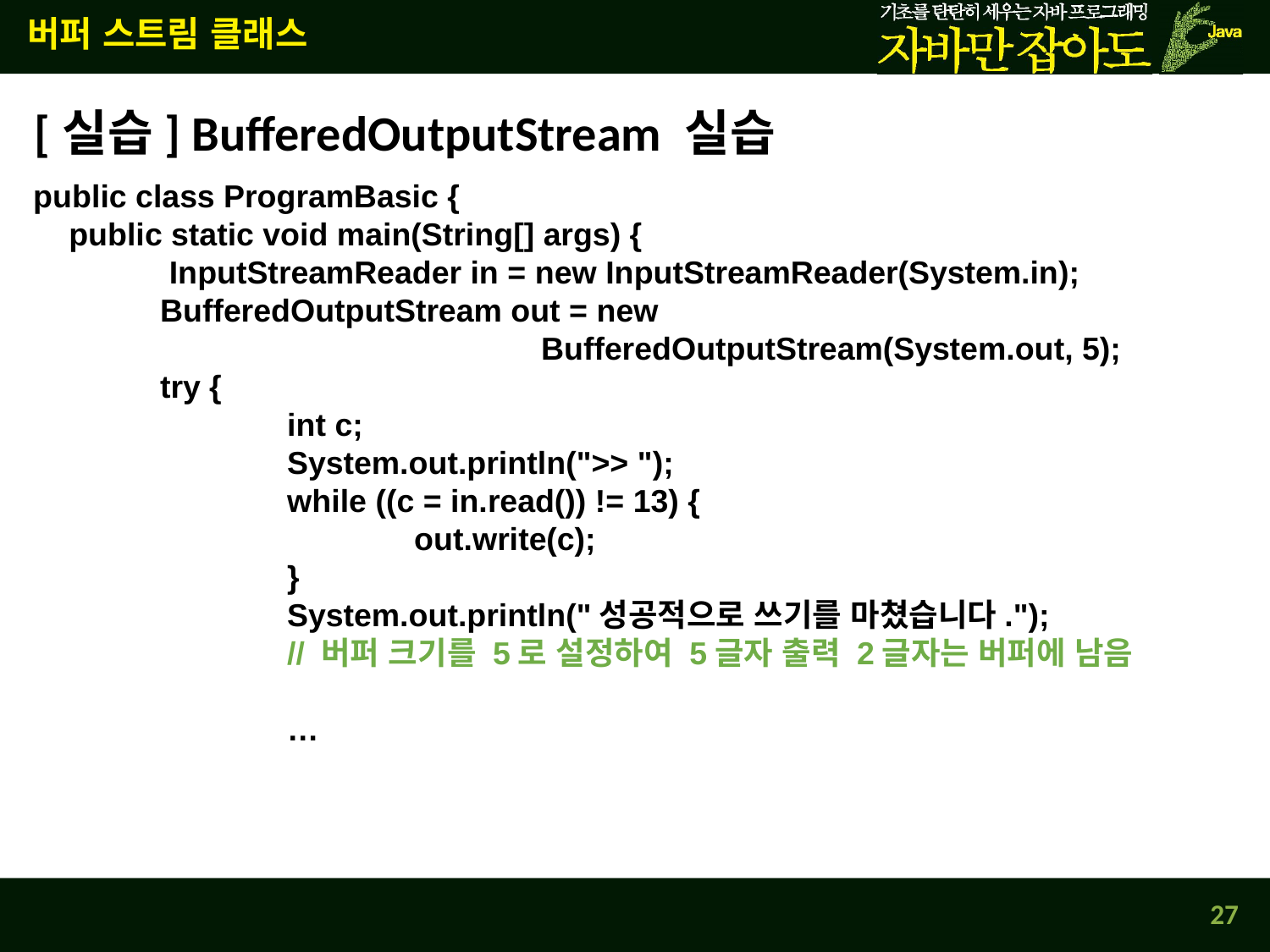

버퍼 스트림 클래스
[실습] BufferedOutputStream 실습
public class ProgramBasic {
    public static void main(String[] args) {
	 InputStreamReader in = new InputStreamReader(System.in);
	BufferedOutputStream out = new
				BufferedOutputStream(System.out, 5);
	try {
		int c;
		System.out.println(">> ");
		while ((c = in.read()) != 13) {
		 	out.write(c);
		}
		System.out.println("성공적으로 쓰기를 마쳤습니다.");
		// 버퍼 크기를 5로 설정하여 5글자 출력 2글자는 버퍼에 남음

		…

27